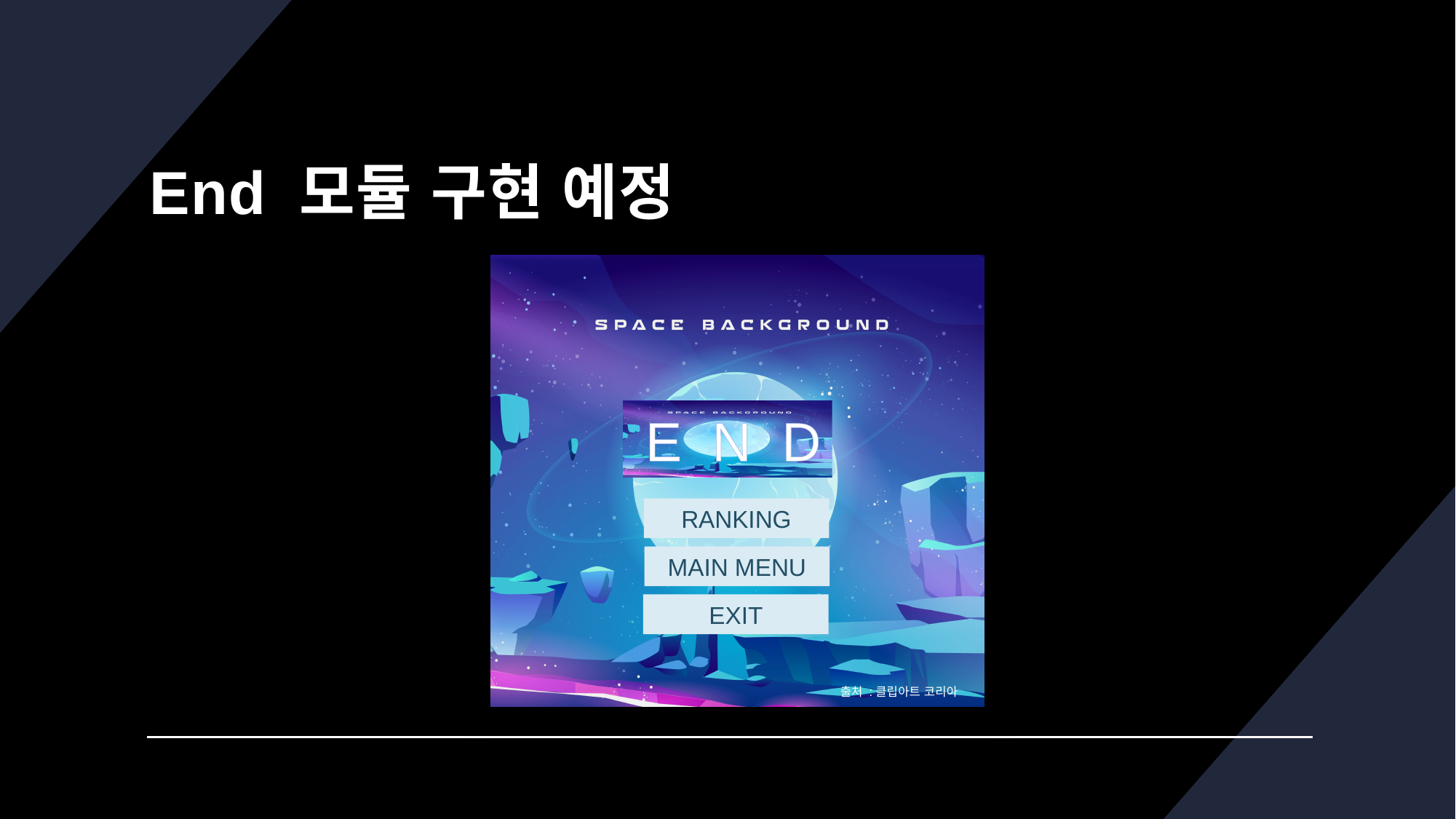

# End 모듈 구현 예정

 E  N  D
RANKING
MAIN MENU
EXIT
출처 :클립아트 코리아